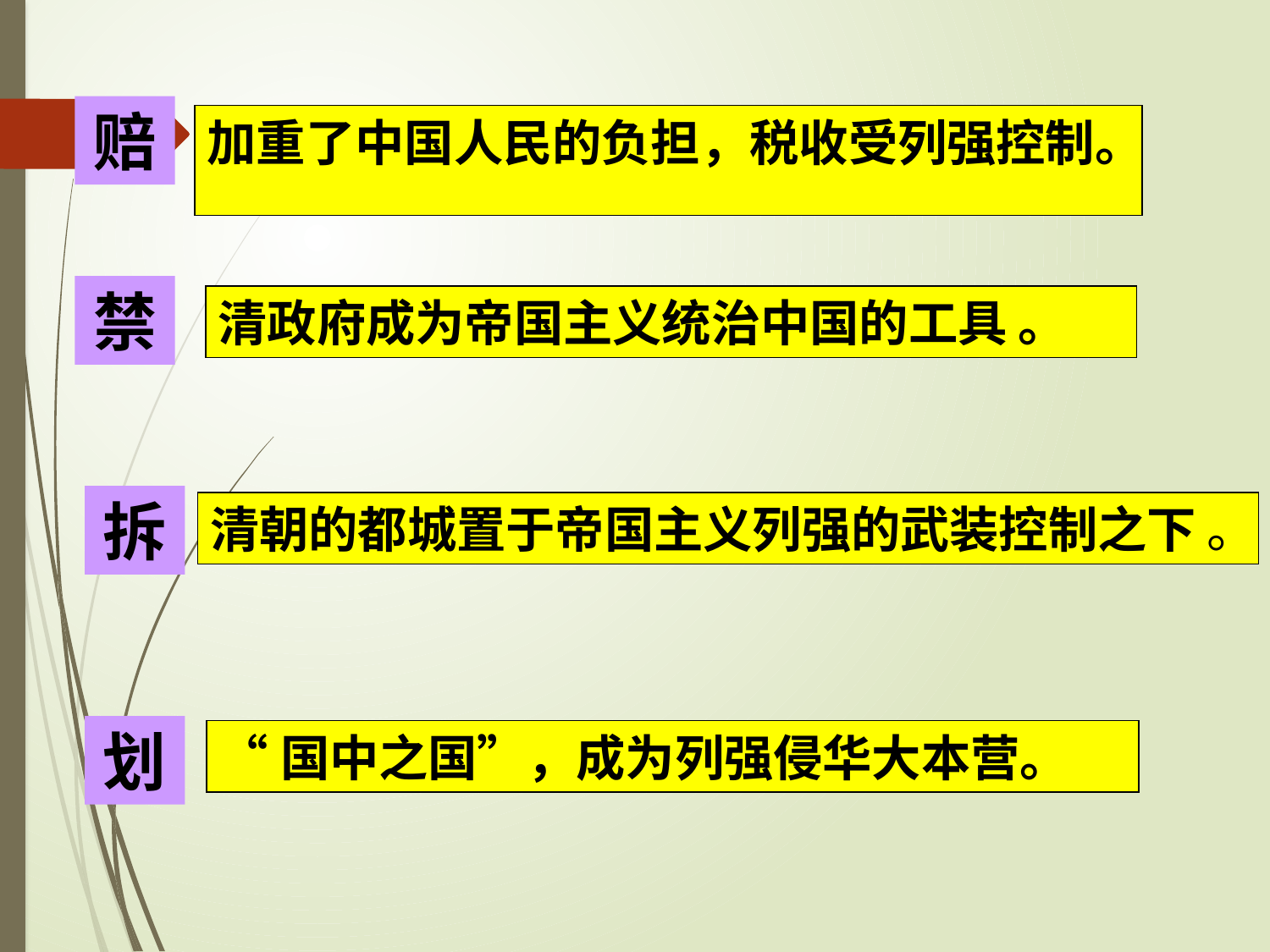

赔
加重了中国人民的负担，税收受列强控制。
禁
清政府成为帝国主义统治中国的工具 。
拆
清朝的都城置于帝国主义列强的武装控制之下 。
划
“国中之国”，成为列强侵华大本营。